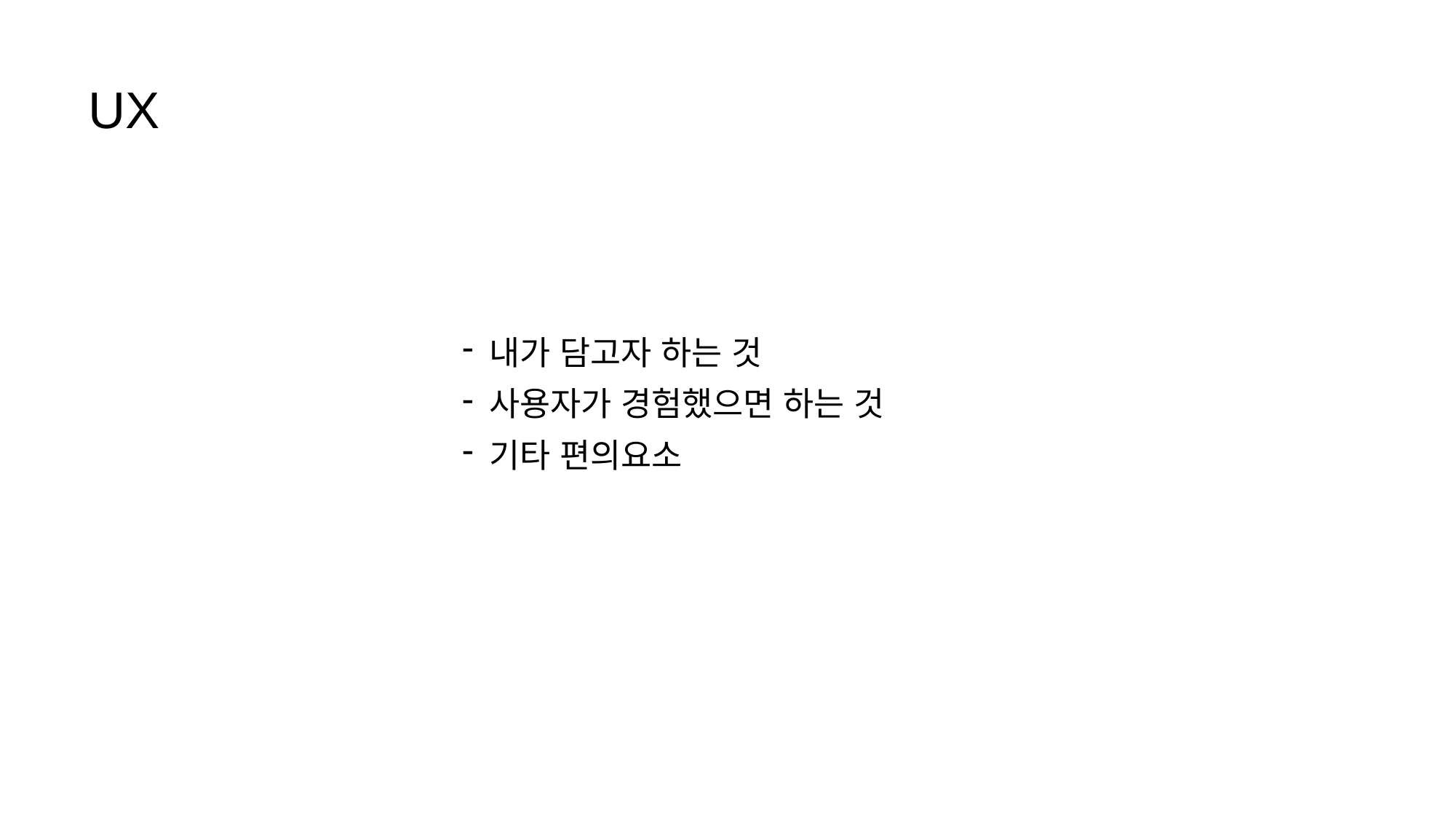

UX
내가 담고자 하는 것
사용자가 경험했으면 하는 것
기타 편의요소